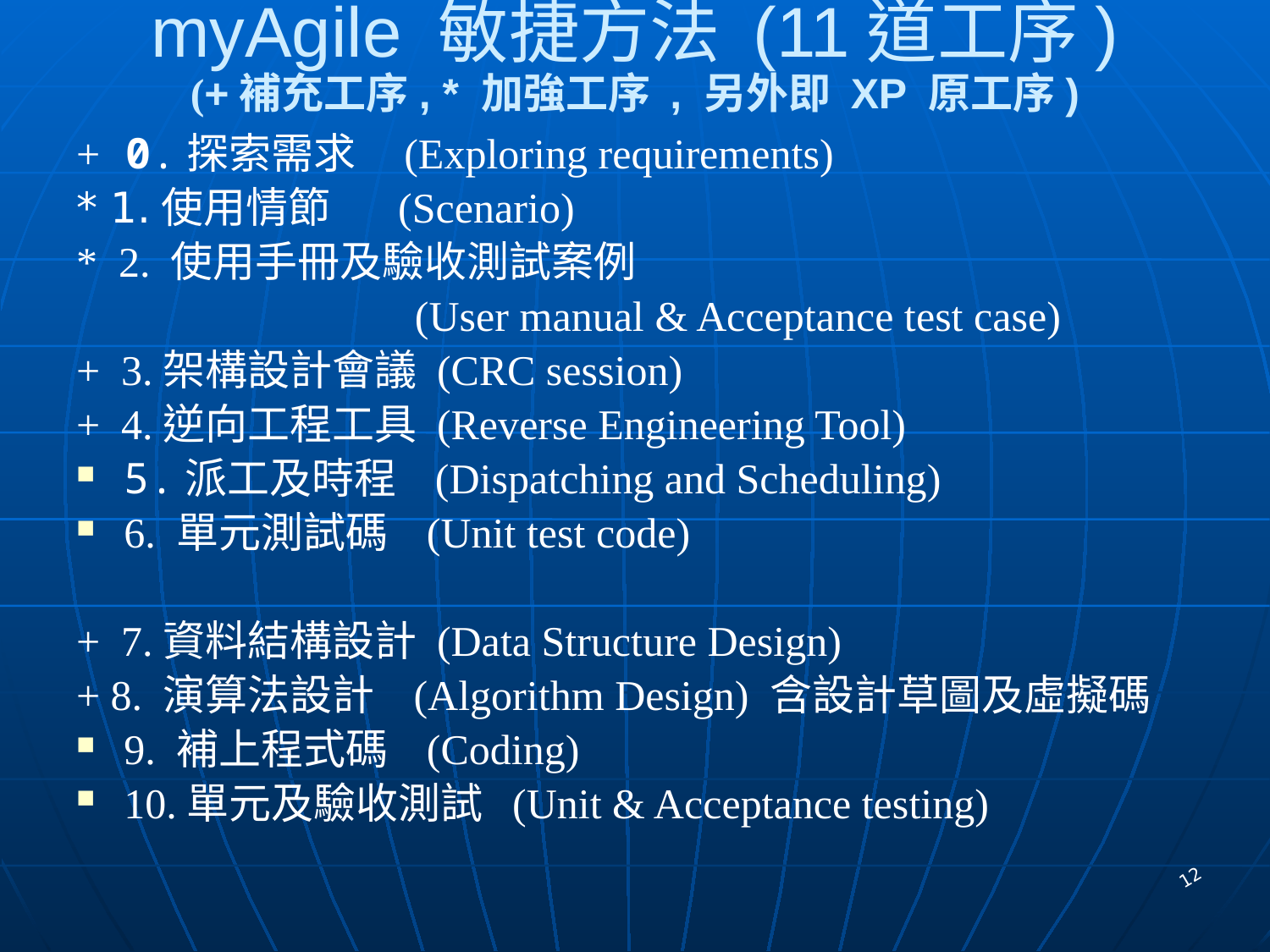

# myAgile 敏捷方法 (11道工序) (+補充工序, * 加強工序 , 另外即 XP 原工序)
+ 0.探索需求    (Exploring requirements)
* 1.使用情節      (Scenario)
*  2. 使用手冊及驗收測試案例
                                (User manual & Acceptance test case)
+  3.架構設計會議 (CRC session)
+  4.逆向工程工具 (Reverse Engineering Tool)
5.派工及時程   (Dispatching and Scheduling)
6. 單元測試碼   (Unit test code)

+  7.資料結構設計 (Data Structure Design)
+ 8. 演算法設計   (Algorithm Design) 含設計草圖及虛擬碼
9. 補上程式碼   (Coding)
10.單元及驗收測試  (Unit & Acceptance testing)
12